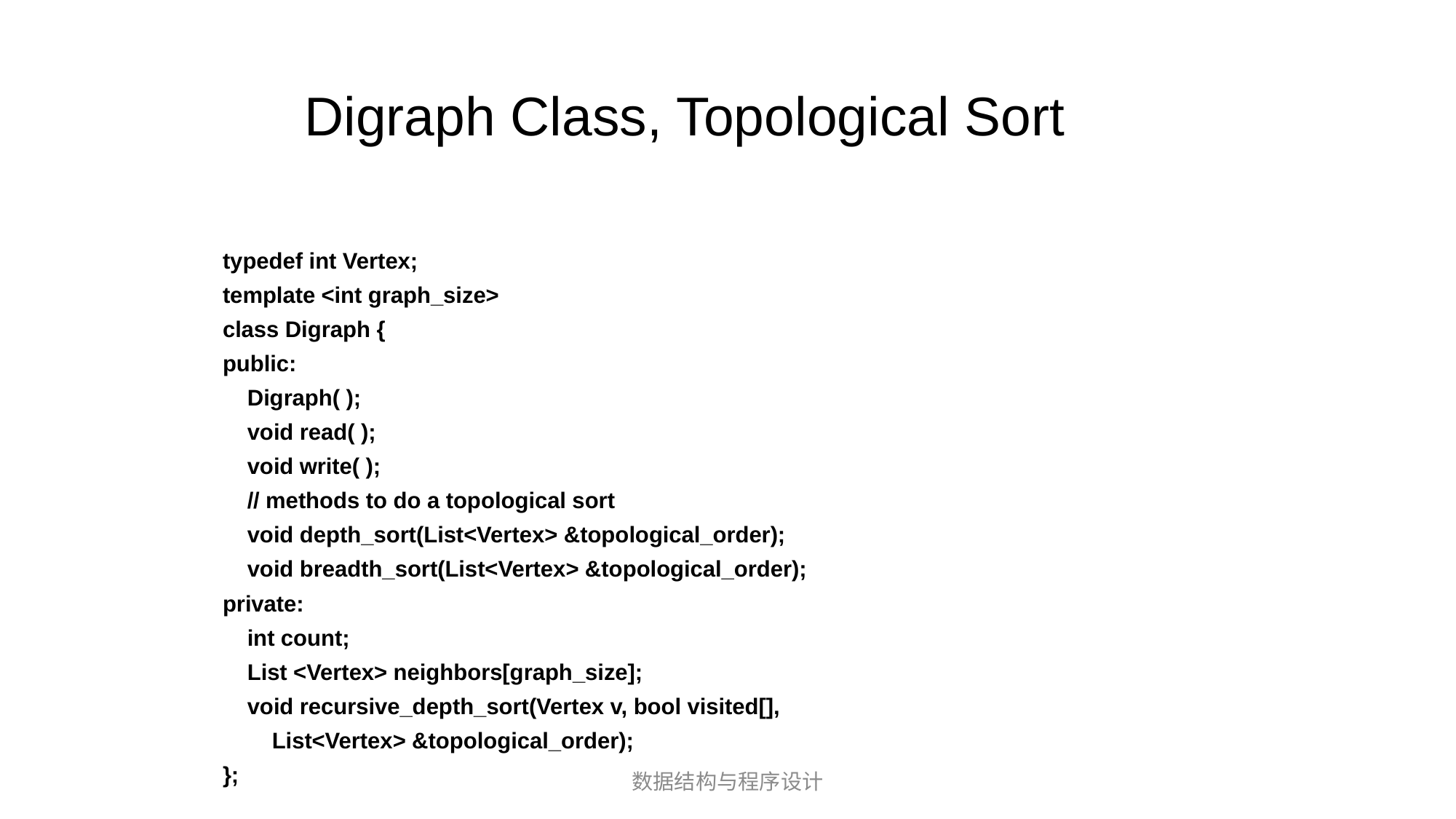

# Digraph Class, Topological Sort
typedef int Vertex;
template <int graph_size>
class Digraph {
public:
	Digraph( );
	void read( );
	void write( );
	// methods to do a topological sort
	void depth_sort(List<Vertex> &topological_order);
	void breadth_sort(List<Vertex> &topological_order);
private:
	int count;
	List <Vertex> neighbors[graph_size];
	void recursive_depth_sort(Vertex v, bool visited[],
				    List<Vertex> &topological_order);
};

数据结构与程序设计
70